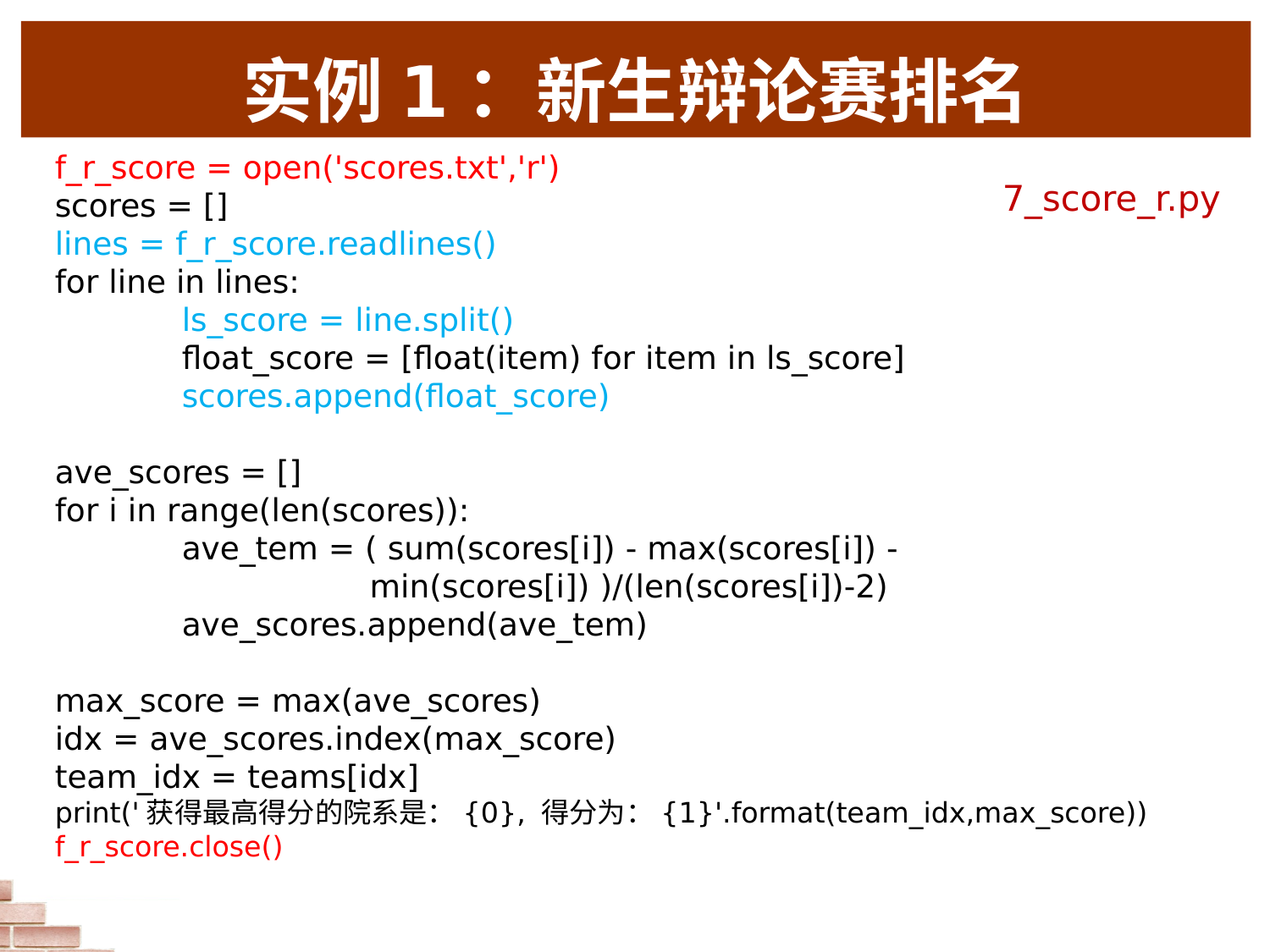

# 实例1：新生辩论赛排名
f_r_score = open('scores.txt','r')
scores = []
lines = f_r_score.readlines()
for line in lines:
	ls_score = line.split()
	float_score = [float(item) for item in ls_score]
	scores.append(float_score)

ave_scores = []
for i in range(len(scores)):
	ave_tem = ( sum(scores[i]) - max(scores[i]) -
                               min(scores[i]) )/(len(scores[i])-2)
	ave_scores.append(ave_tem)

max_score = max(ave_scores)
idx = ave_scores.index(max_score)
team_idx = teams[idx]
print('获得最高得分的院系是：{0}, 得分为：{1}'.format(team_idx,max_score))
f_r_score.close()
7_score_r.py